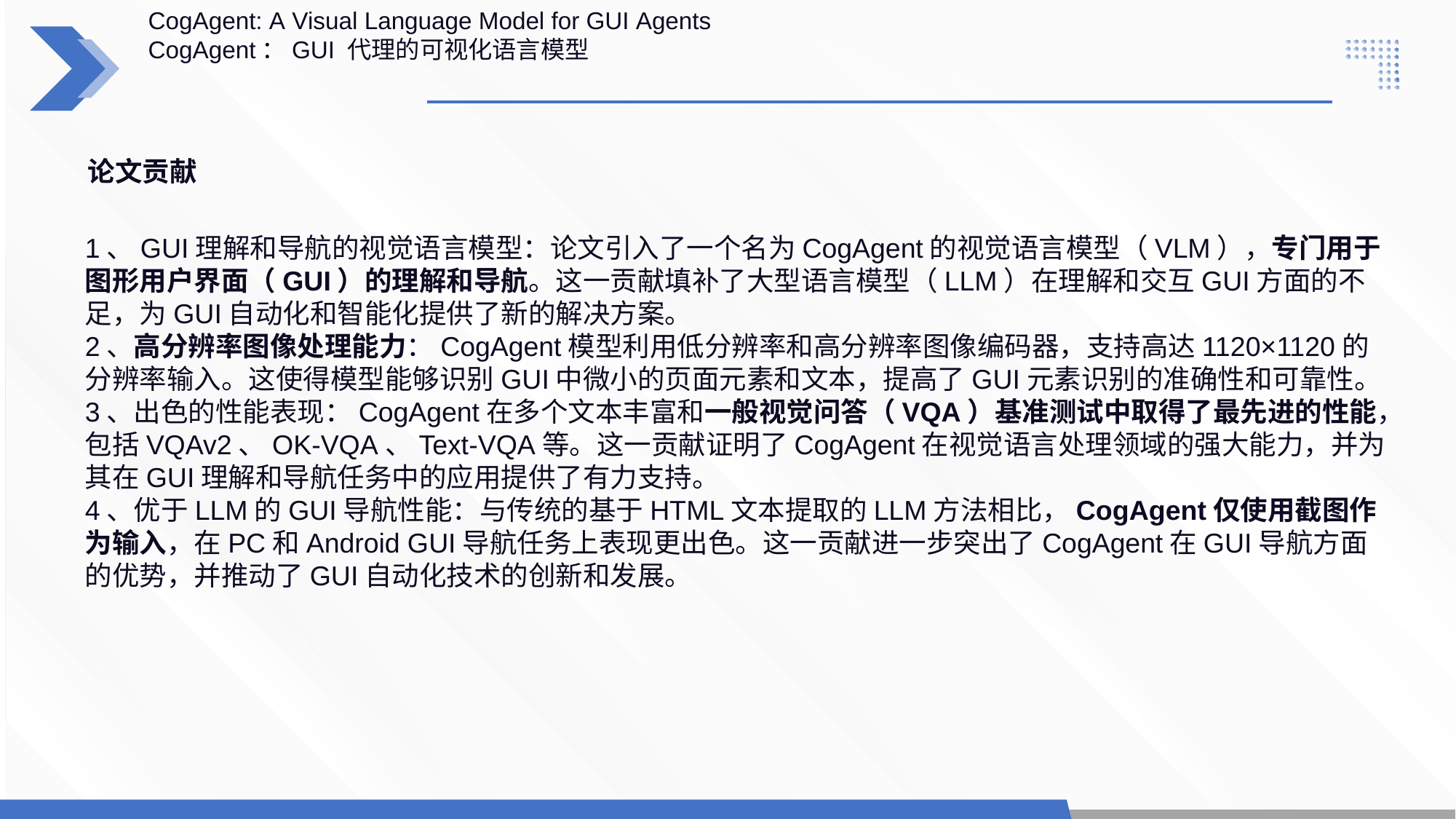

CogAgent: A Visual Language Model for GUI Agents
CogAgent：GUI 代理的可视化语言模型
论文贡献
1、GUI理解和导航的视觉语言模型：论文引入了一个名为CogAgent的视觉语言模型（VLM），专门用于图形用户界面（GUI）的理解和导航。这一贡献填补了大型语言模型（LLM）在理解和交互GUI方面的不足，为GUI自动化和智能化提供了新的解决方案。
2、高分辨率图像处理能力：CogAgent模型利用低分辨率和高分辨率图像编码器，支持高达1120×1120的分辨率输入。这使得模型能够识别GUI中微小的页面元素和文本，提高了GUI元素识别的准确性和可靠性。
3、出色的性能表现：CogAgent在多个文本丰富和一般视觉问答（VQA）基准测试中取得了最先进的性能，包括VQAv2、OK-VQA、Text-VQA等。这一贡献证明了CogAgent在视觉语言处理领域的强大能力，并为其在GUI理解和导航任务中的应用提供了有力支持。
4、优于LLM的GUI导航性能：与传统的基于HTML文本提取的LLM方法相比，CogAgent仅使用截图作为输入，在PC和Android GUI导航任务上表现更出色。这一贡献进一步突出了CogAgent在GUI导航方面的优势，并推动了GUI自动化技术的创新和发展。